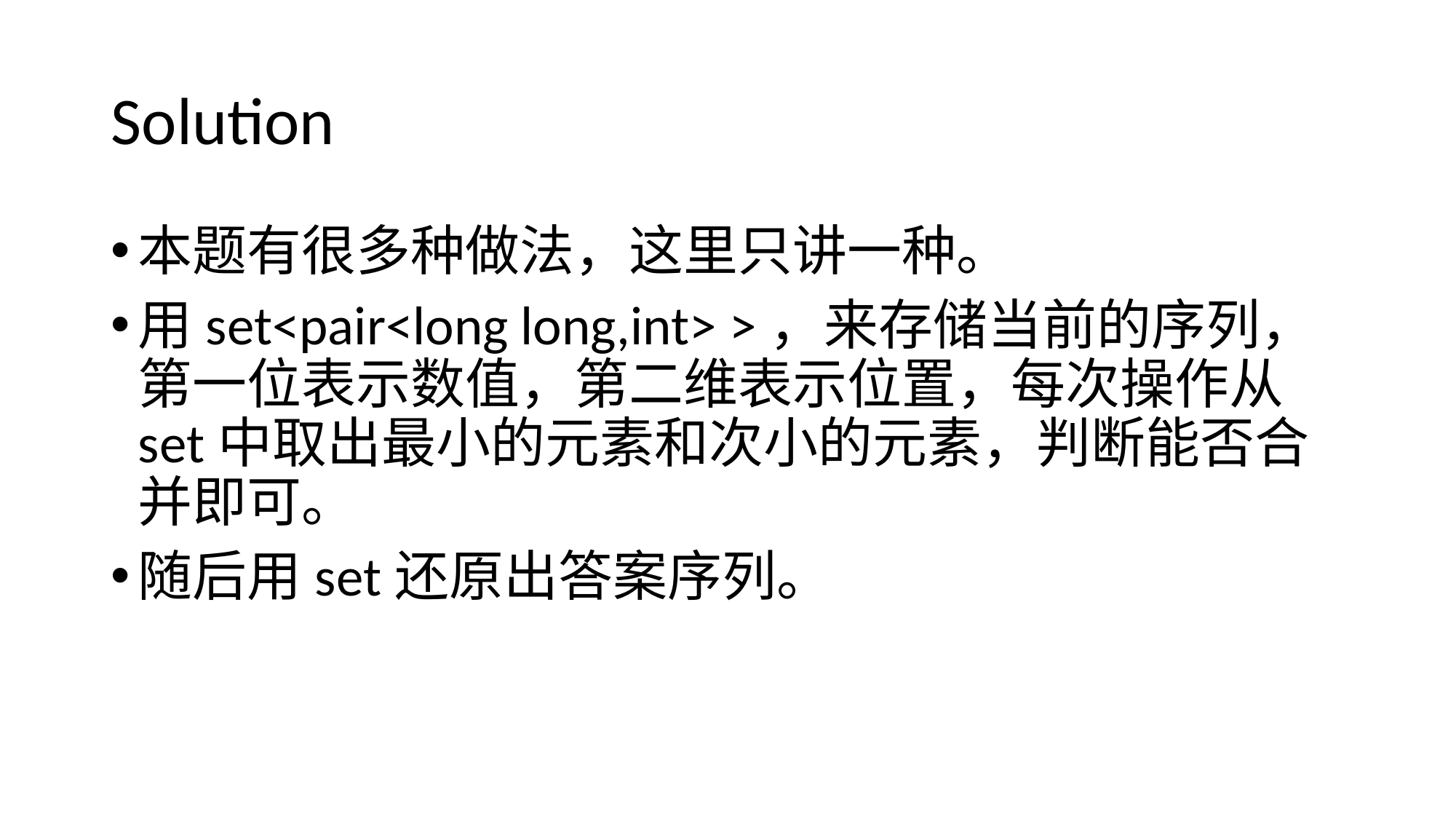

# Solution
本题有很多种做法，这里只讲一种。
用set<pair<long long,int> >，来存储当前的序列，第一位表示数值，第二维表示位置，每次操作从set中取出最小的元素和次小的元素，判断能否合并即可。
随后用set还原出答案序列。